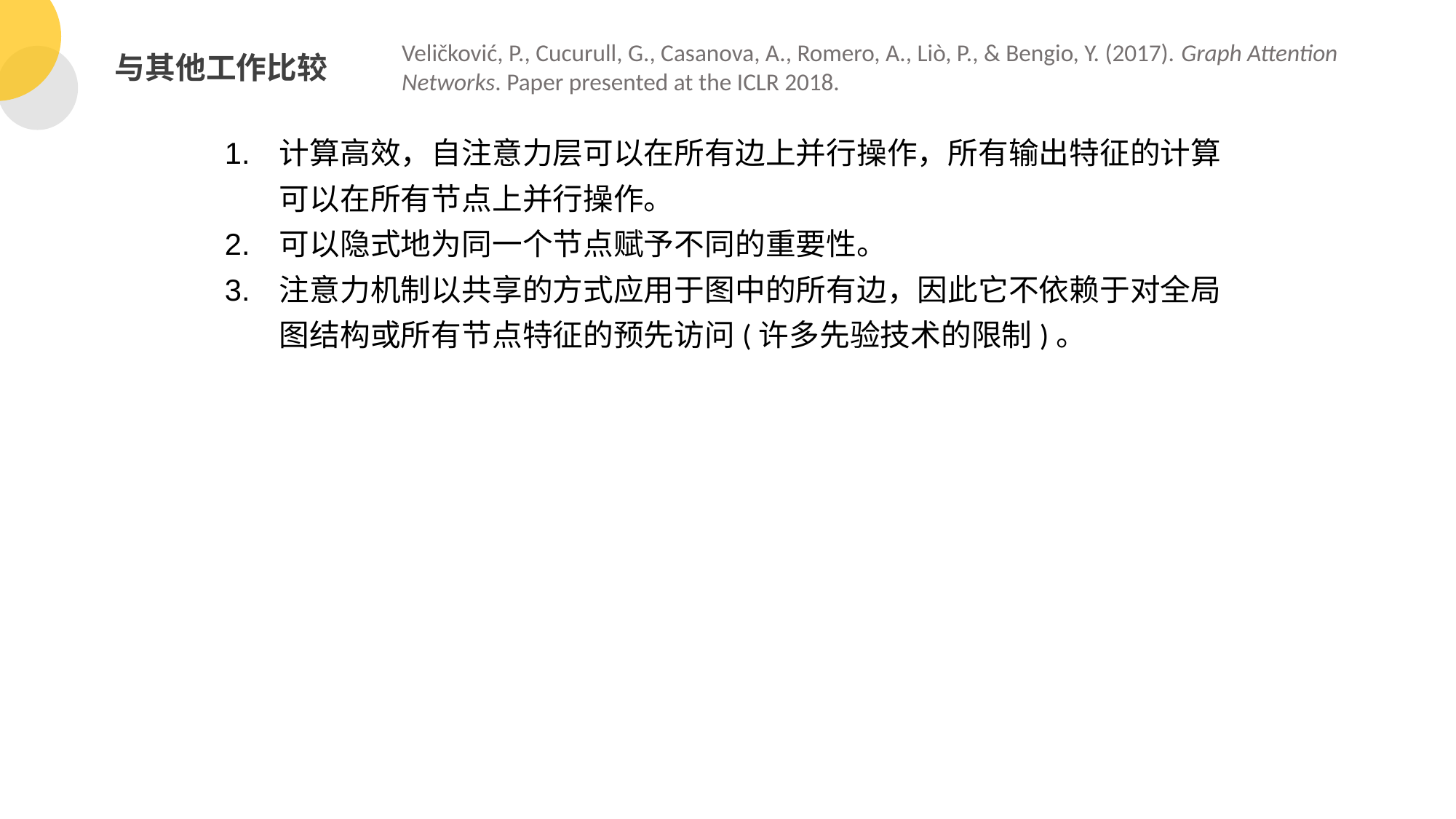

Veličković, P., Cucurull, G., Casanova, A., Romero, A., Liò, P., & Bengio, Y. (2017). Graph Attention Networks. Paper presented at the ICLR 2018.
与其他工作比较
计算高效，自注意力层可以在所有边上并行操作，所有输出特征的计算可以在所有节点上并行操作。
可以隐式地为同一个节点赋予不同的重要性。
注意力机制以共享的方式应用于图中的所有边，因此它不依赖于对全局图结构或所有节点特征的预先访问(许多先验技术的限制)。